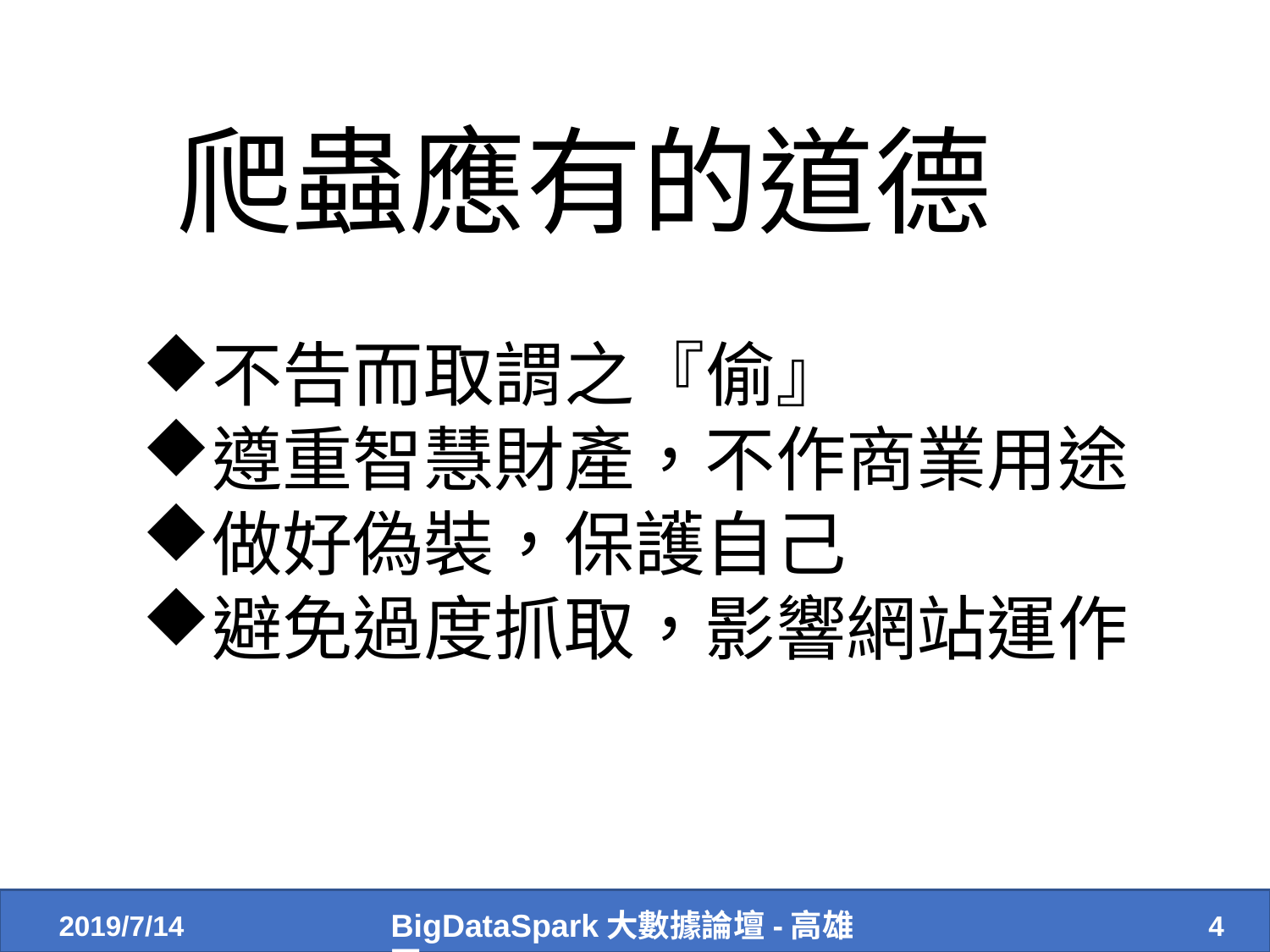

爬蟲應有的道德
不告而取謂之『偷』
遵重智慧財產，不作商業用途
做好偽裝，保護自己
避免過度抓取，影響網站運作
4
2019/7/14